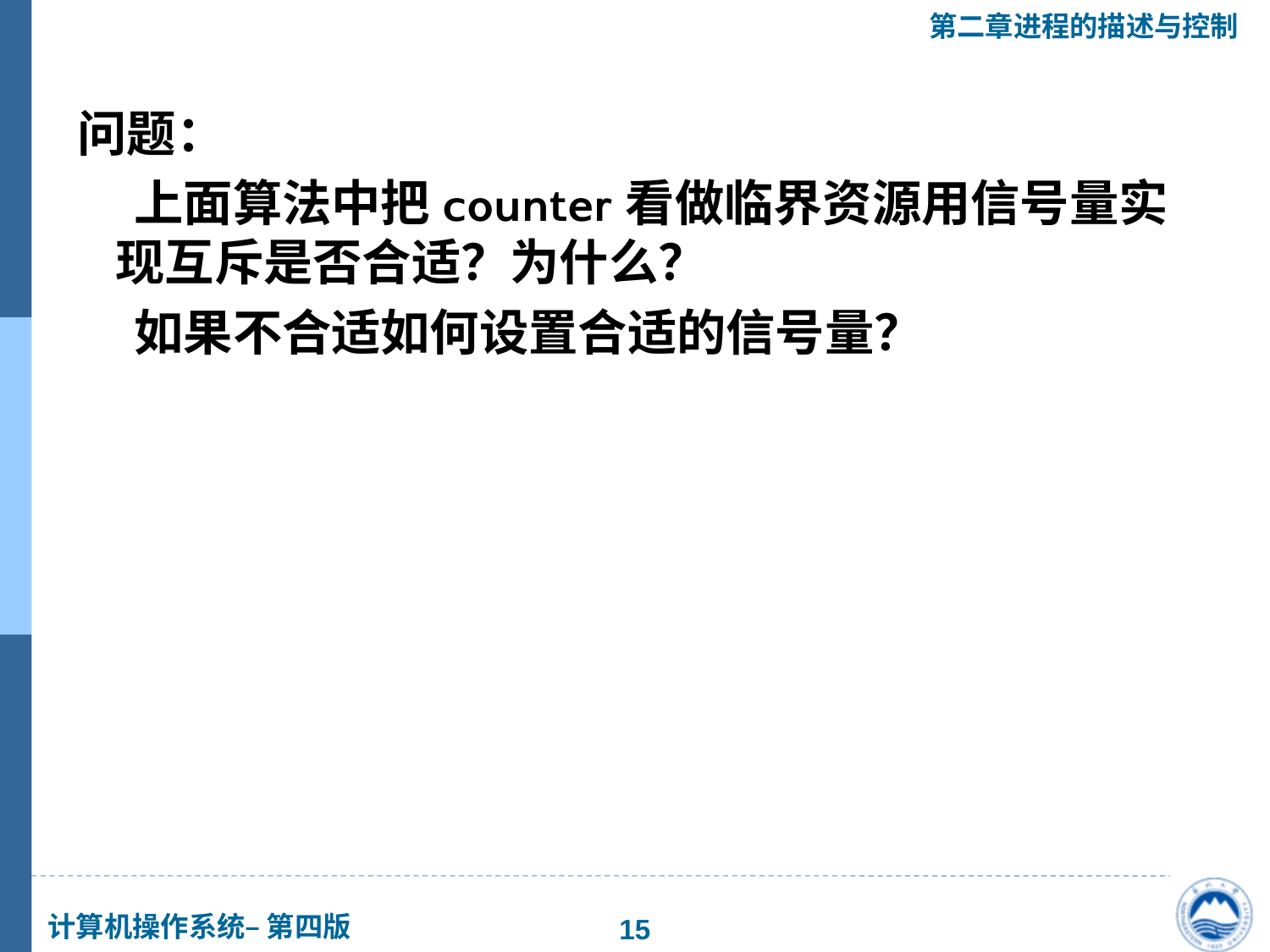

问题：
    上面算法中把counter看做临界资源用信号量实现互斥是否合适？为什么？
    如果不合适如何设置合适的信号量？